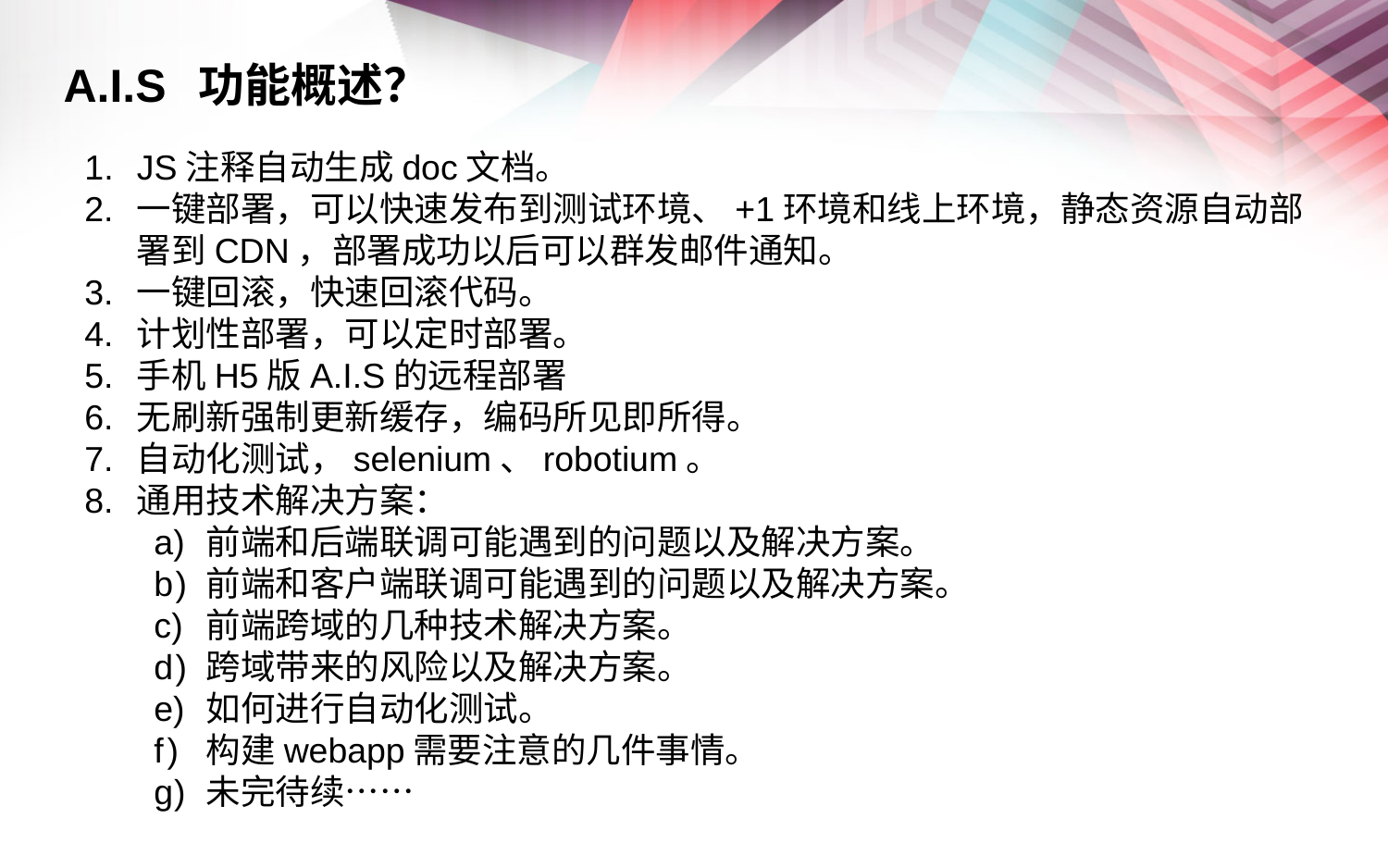

A.I.S  功能概述？
JS注释自动生成doc文档。
一键部署，可以快速发布到测试环境、+1环境和线上环境，静态资源自动部署到CDN，部署成功以后可以群发邮件通知。
一键回滚，快速回滚代码。
计划性部署，可以定时部署。
手机H5版A.I.S的远程部署
无刷新强制更新缓存，编码所见即所得。
自动化测试，selenium、robotium。
通用技术解决方案：
前端和后端联调可能遇到的问题以及解决方案。
前端和客户端联调可能遇到的问题以及解决方案。
前端跨域的几种技术解决方案。
跨域带来的风险以及解决方案。
如何进行自动化测试。
构建webapp需要注意的几件事情。
未完待续……